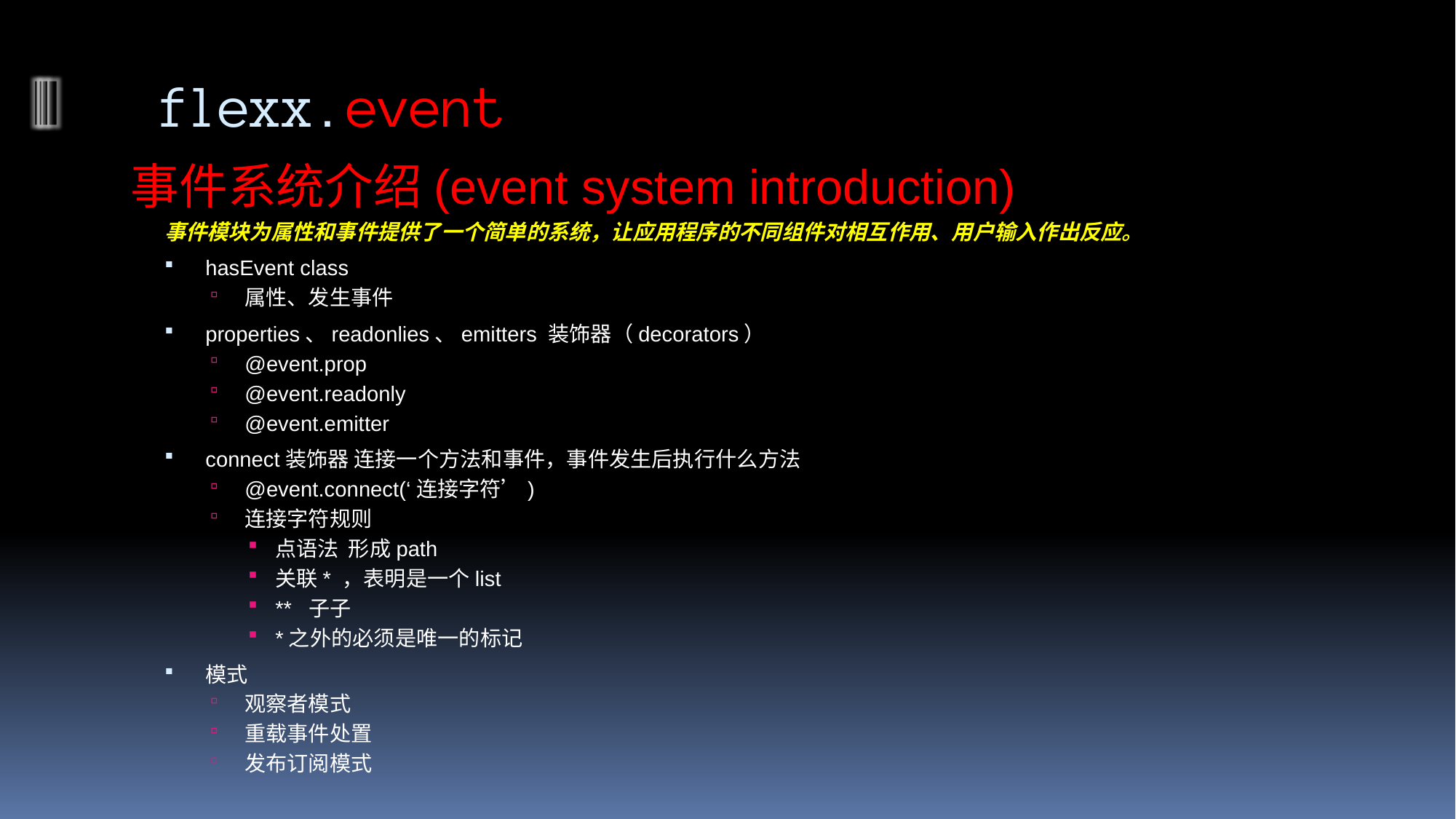

# flexx.event
事件系统介绍(event system introduction)
事件模块为属性和事件提供了一个简单的系统，让应用程序的不同组件对相互作用、用户输入作出反应。
hasEvent class
属性、发生事件
properties、readonlies、emitters 装饰器（decorators）
@event.prop
@event.readonly
@event.emitter
connect装饰器 连接一个方法和事件，事件发生后执行什么方法
@event.connect(‘连接字符’)
连接字符规则
点语法  形成path
关联* ，表明是一个list
**  子子
*之外的必须是唯一的标记
模式
观察者模式
重载事件处置
发布订阅模式